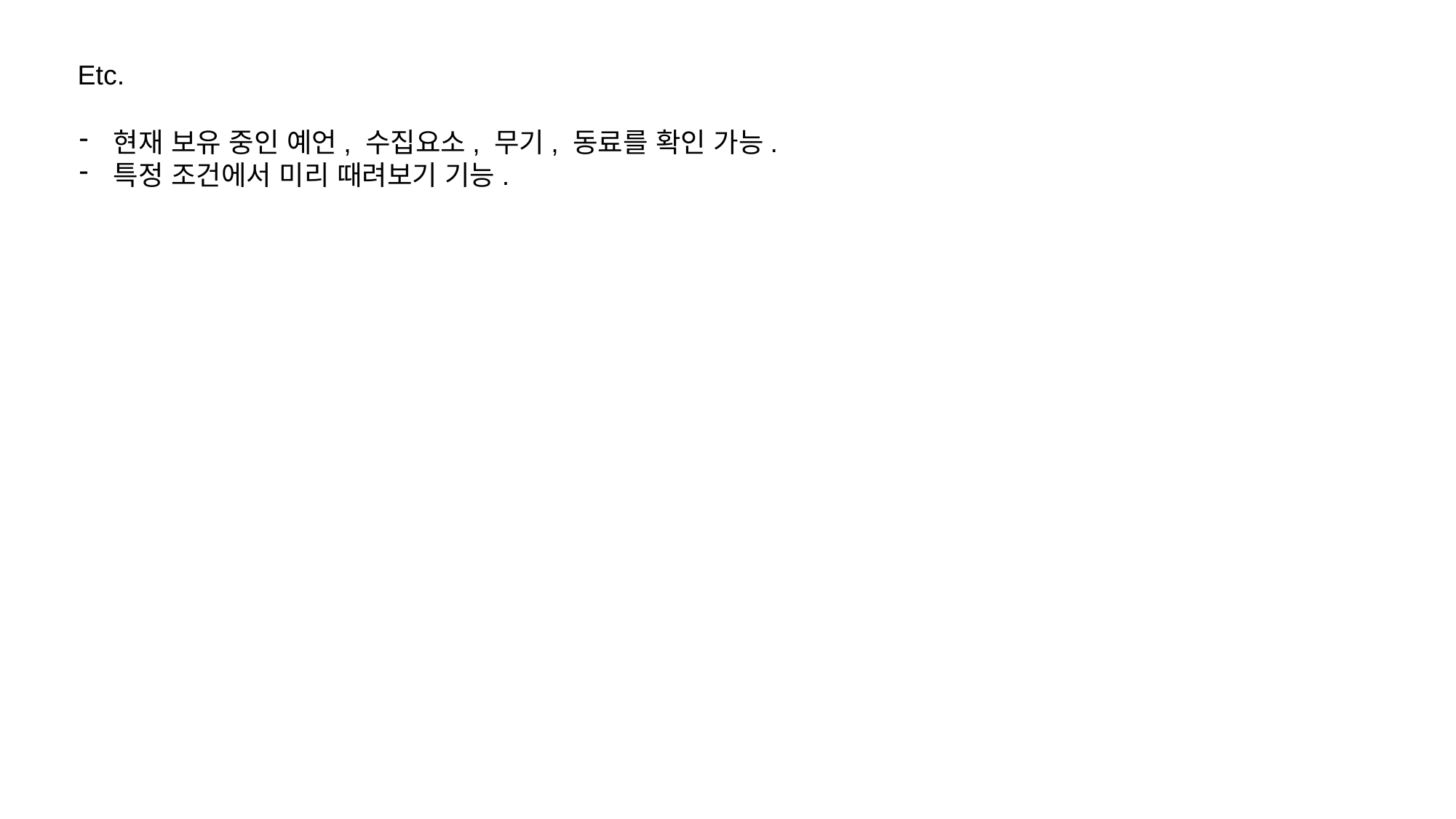

Etc.
현재 보유 중인 예언, 수집요소, 무기, 동료를 확인 가능.
특정 조건에서 미리 때려보기 기능.